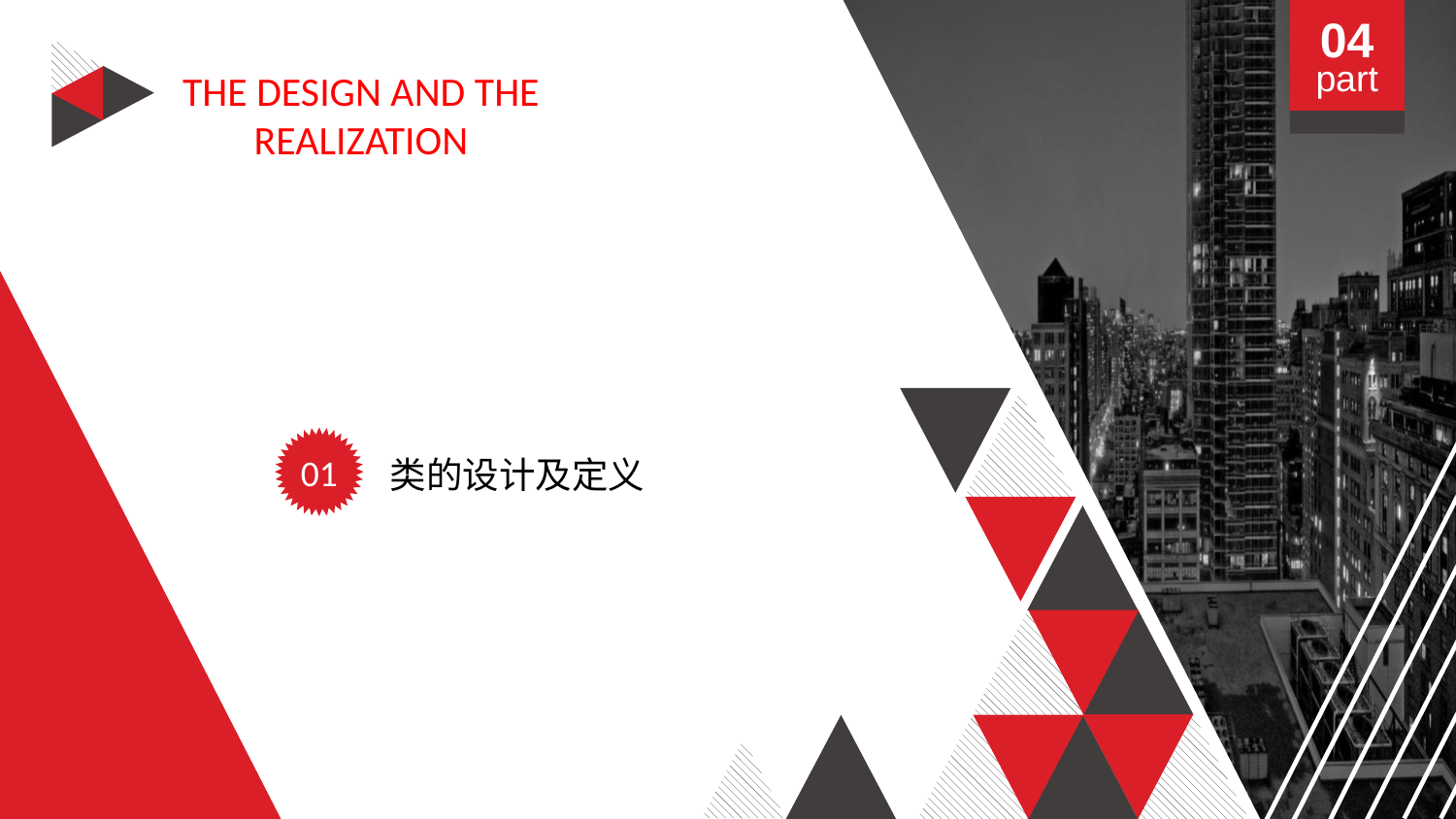

04
part

THE DESIGN AND THE REALIZATION

01
类的设计及定义